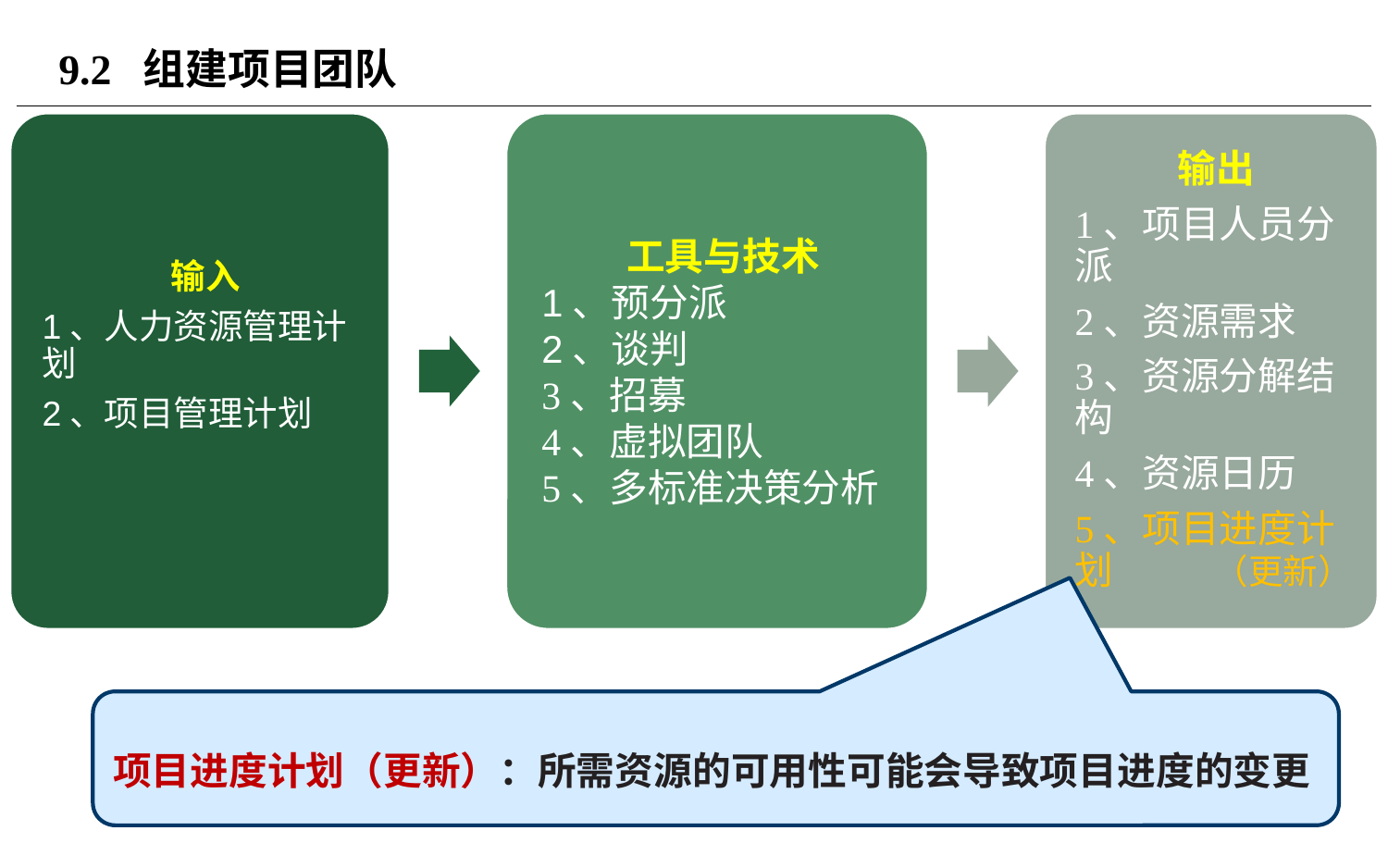

# 9.2  组建项目团队
输入
1、人力资源管理计划
2、项目管理计划

工具与技术
1、预分派
2、谈判
3、招募
4、虚拟团队
5、多标准决策分析

输出
1、项目人员分派
2、资源需求
3、资源分解结构
4、资源日历
5、项目进度计划	（更新）

项目进度计划（更新）：所需资源的可用性可能会导致项目进度的变更